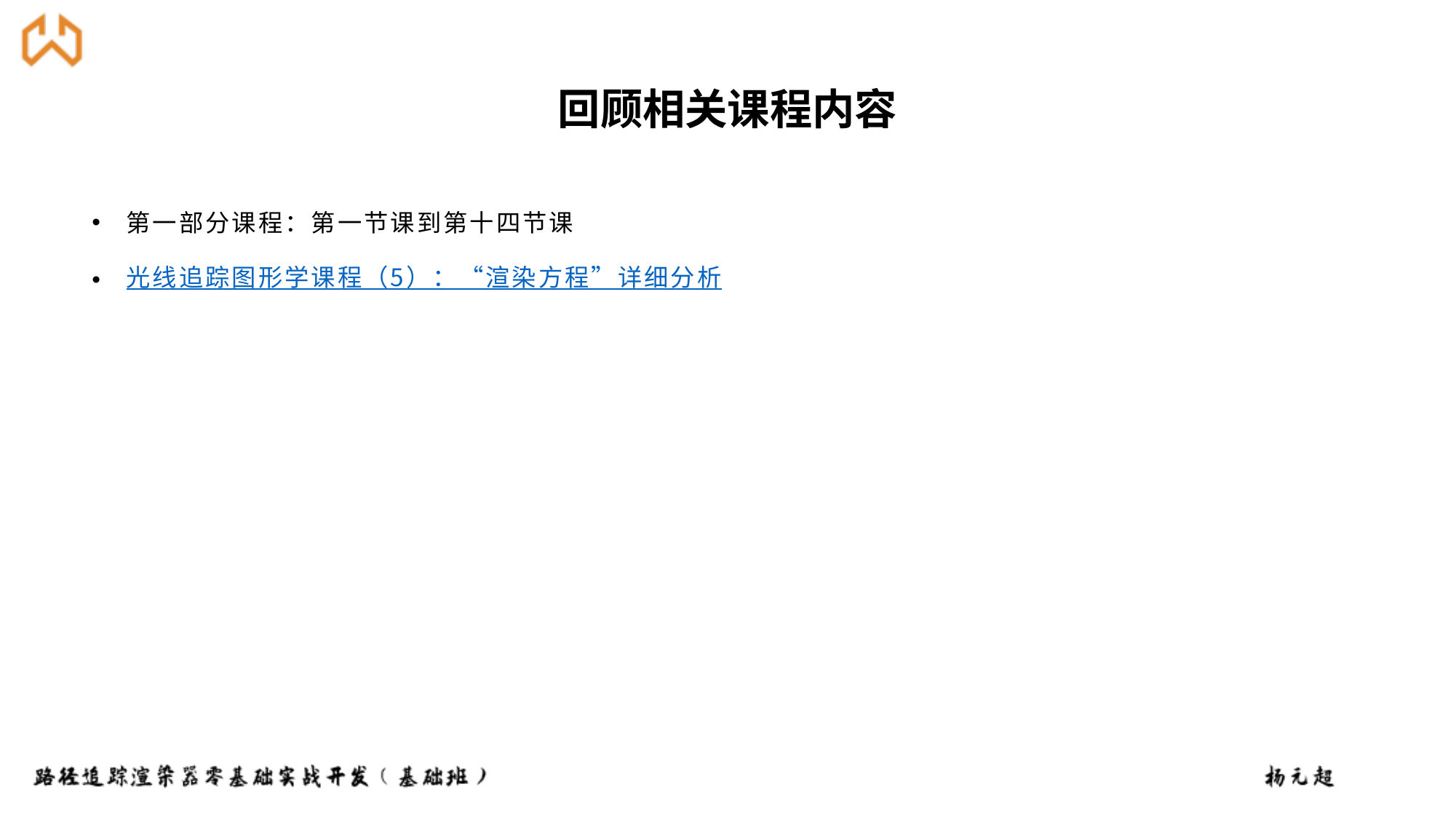

第一部分课程：第一节课到第十四节课
光线追踪图形学课程（5）：“渲染方程”详细分析